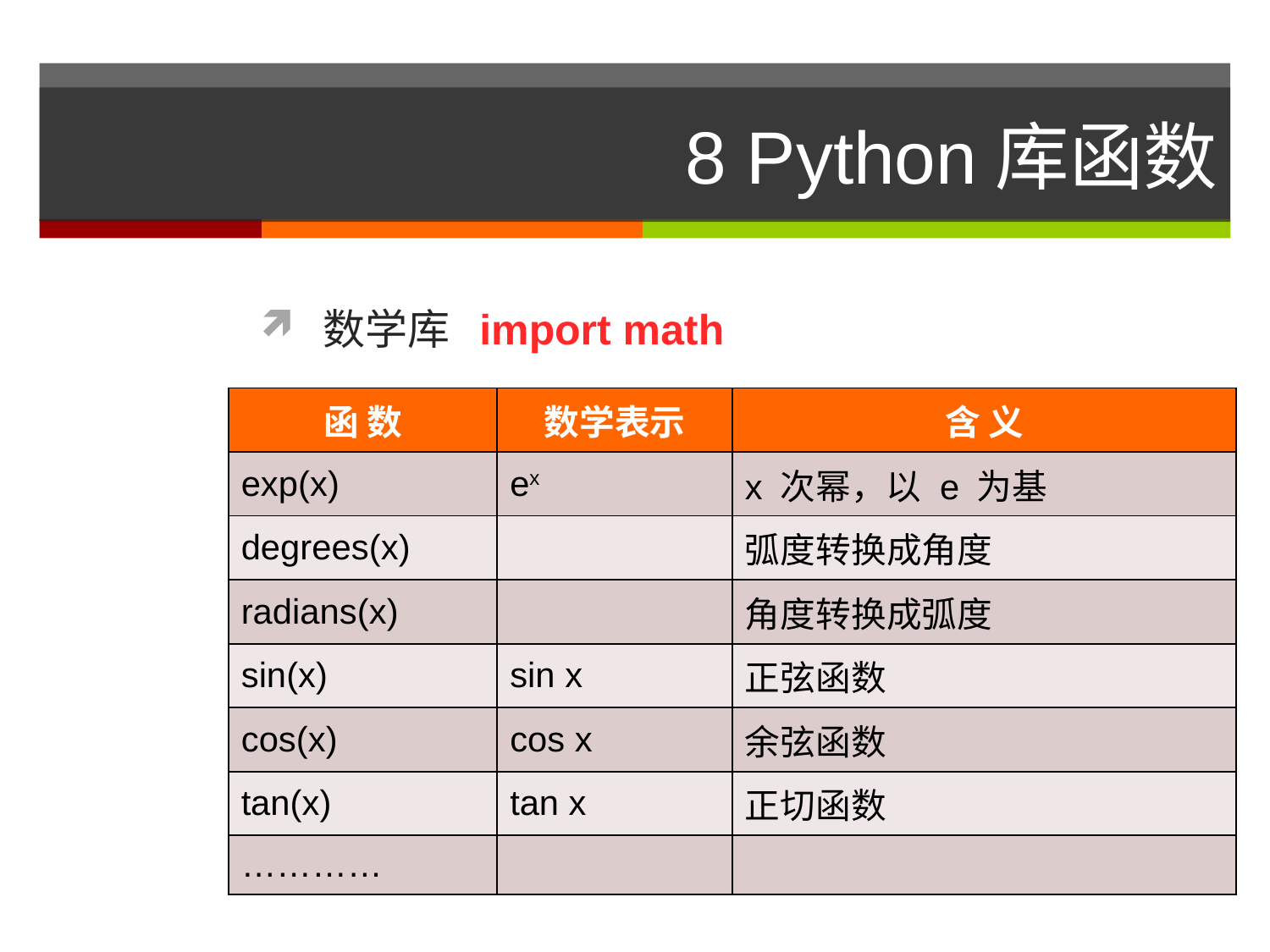

# 8 Python库函数
数学库  import math
| 函 数 | 数学表示 | 含 义 |
| --- | --- | --- |
| exp(x) | ex | x 次幂，以 e 为基 |
| degrees(x) |  | 弧度转换成角度 |
| radians(x) |  | 角度转换成弧度 |
| sin(x) | sin x | 正弦函数 |
| cos(x) | cos x | 余弦函数 |
| tan(x) | tan x | 正切函数 |
| ………… |  |  |